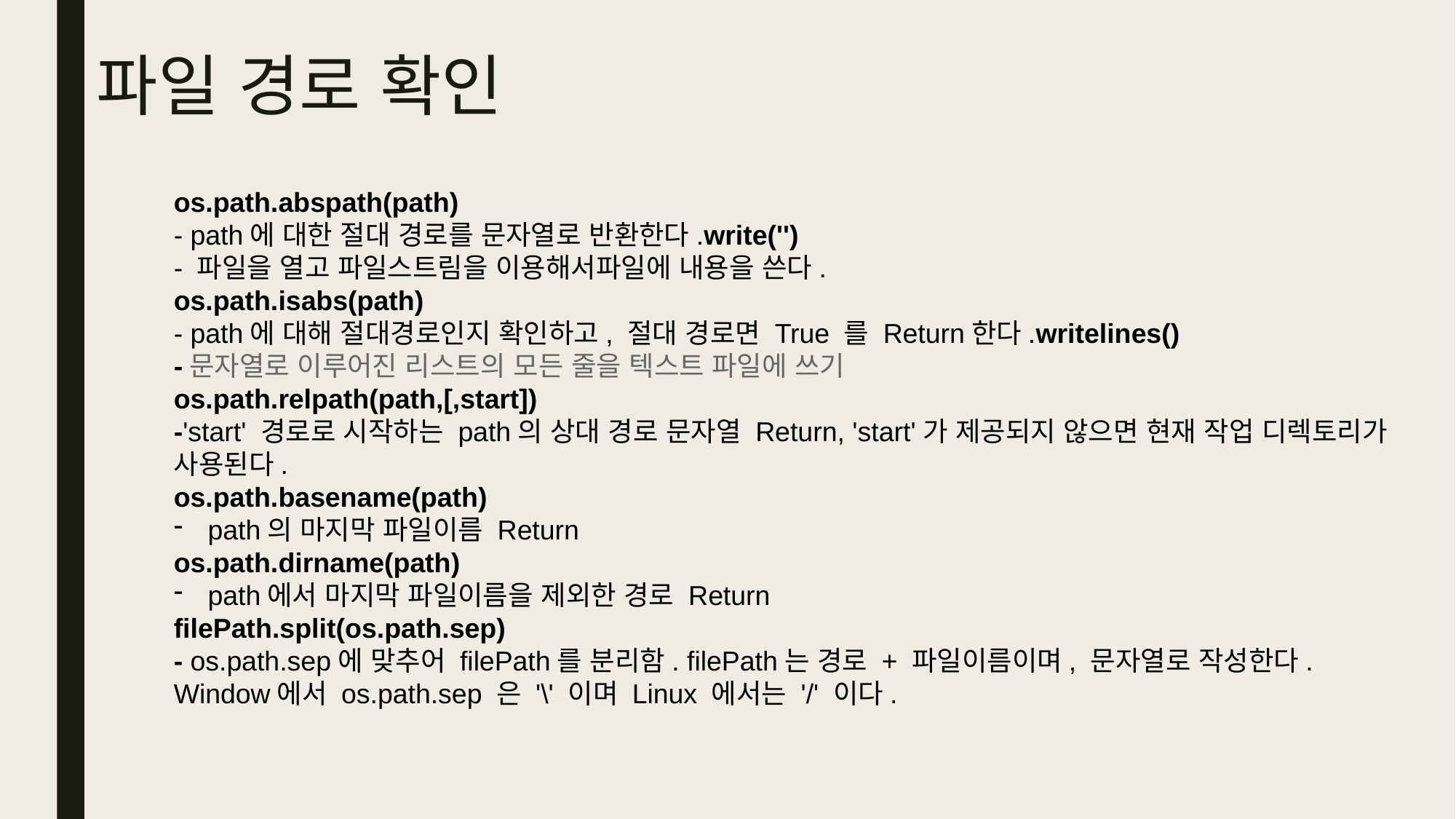

# 파일 경로 확인
os.path.abspath(path)
- path에 대한 절대 경로를 문자열로 반환한다.write('')
- 파일을 열고 파일스트림을 이용해서파일에 내용을 쓴다.
os.path.isabs(path)
- path에 대해 절대경로인지 확인하고, 절대 경로면 True 를 Return한다.writelines()
-문자열로 이루어진 리스트의 모든 줄을 텍스트 파일에 쓰기
os.path.relpath(path,[,start])
-'start' 경로로 시작하는 path의 상대 경로 문자열 Return, 'start'가 제공되지 않으면 현재 작업 디렉토리가 사용된다.
os.path.basename(path)
path의 마지막 파일이름 Return
os.path.dirname(path)
path에서 마지막 파일이름을 제외한 경로 Return
filePath.split(os.path.sep)
- os.path.sep에 맞추어 filePath를 분리함. filePath는 경로 + 파일이름이며, 문자열로 작성한다. Window에서 os.path.sep 은 '\' 이며 Linux 에서는 '/' 이다.